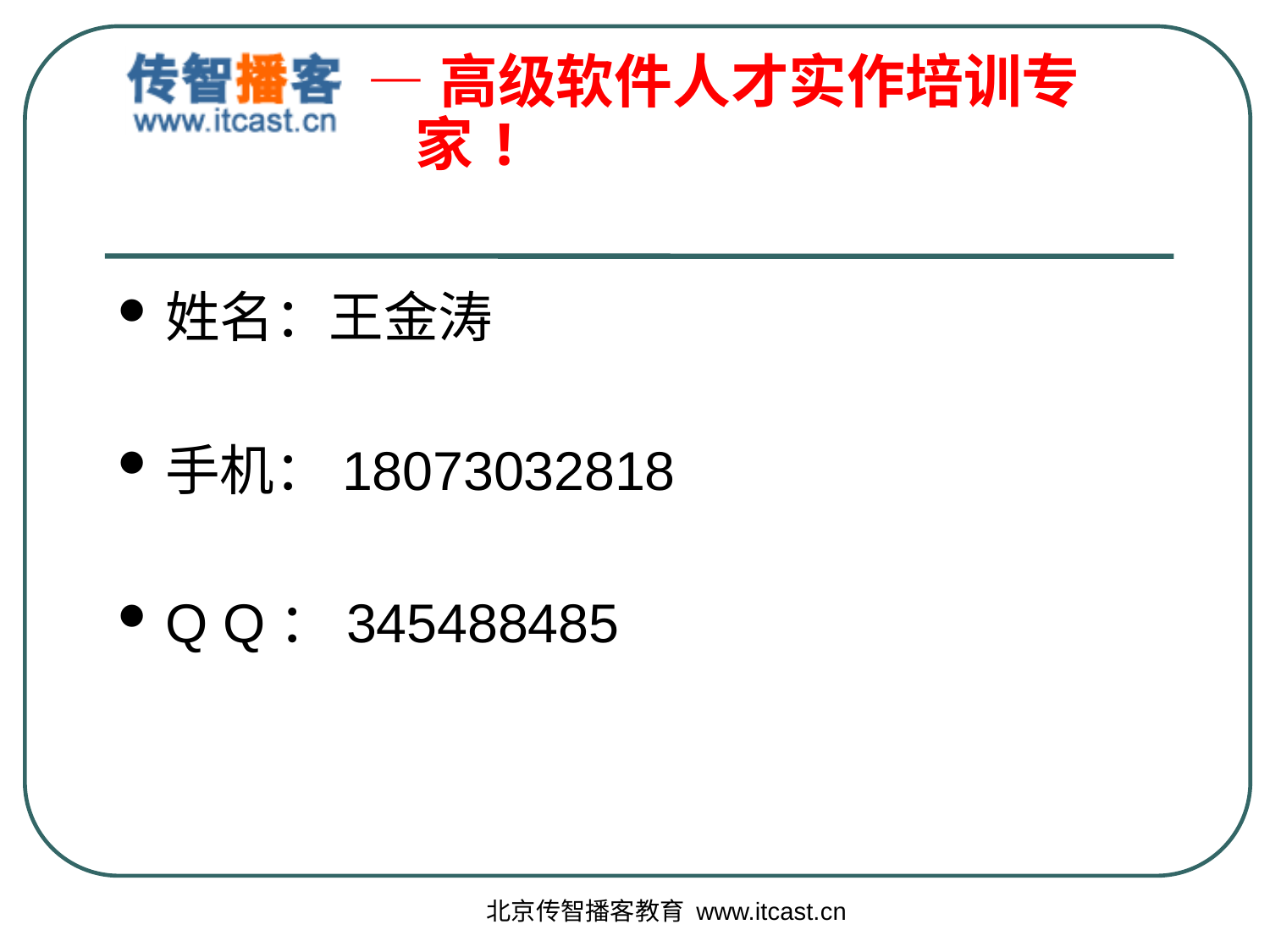

#
姓名：王金涛

手机：18073032818

Q Q：345488485
北京传智播客教育 www.itcast.cn